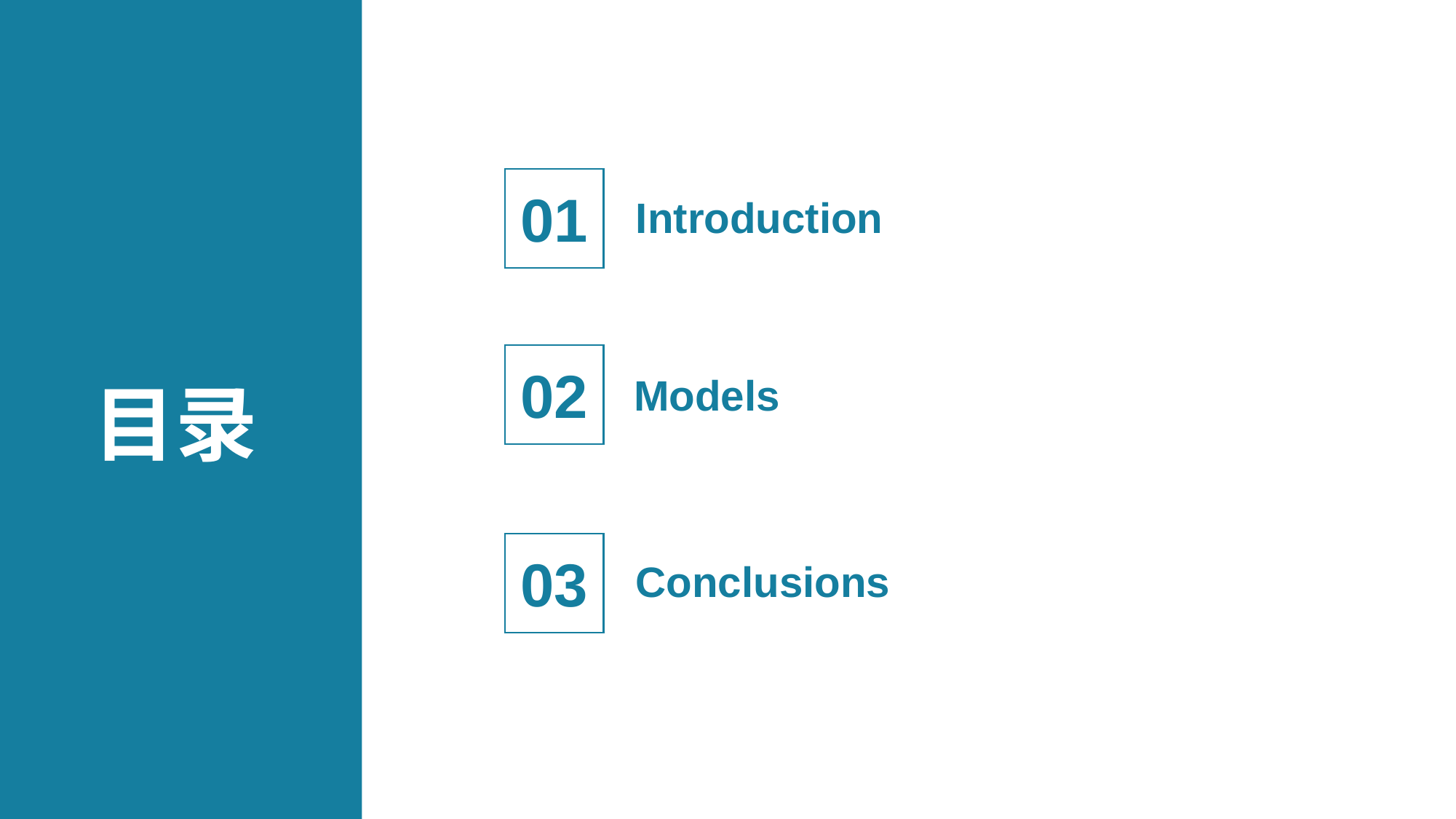

01
Introduction

02
Models
目录

03
Conclusions